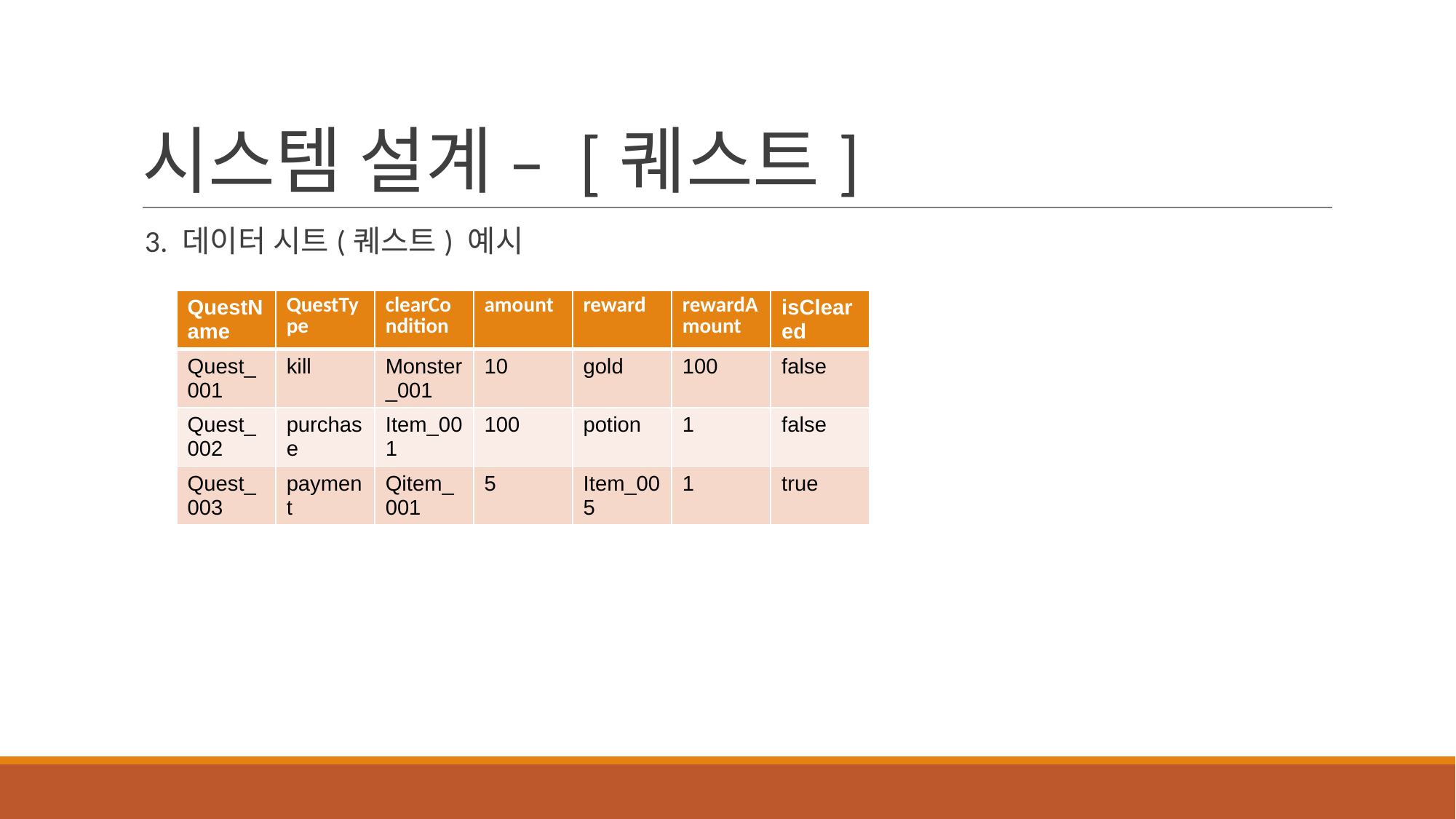

# 시스템 설계 – [퀘스트]
  3. 데이터 시트(퀘스트) 예시

| QuestName | QuestType | clearCondition | amount | reward | rewardAmount | isCleared |
| --- | --- | --- | --- | --- | --- | --- |
| Quest\_001 | kill | Monster\_001 | 10 | gold | 100 | false |
| Quest\_002 | purchase | Item\_001 | 100 | potion | 1 | false |
| Quest\_003 | payment | Qitem\_001 | 5 | Item\_005 | 1 | true |